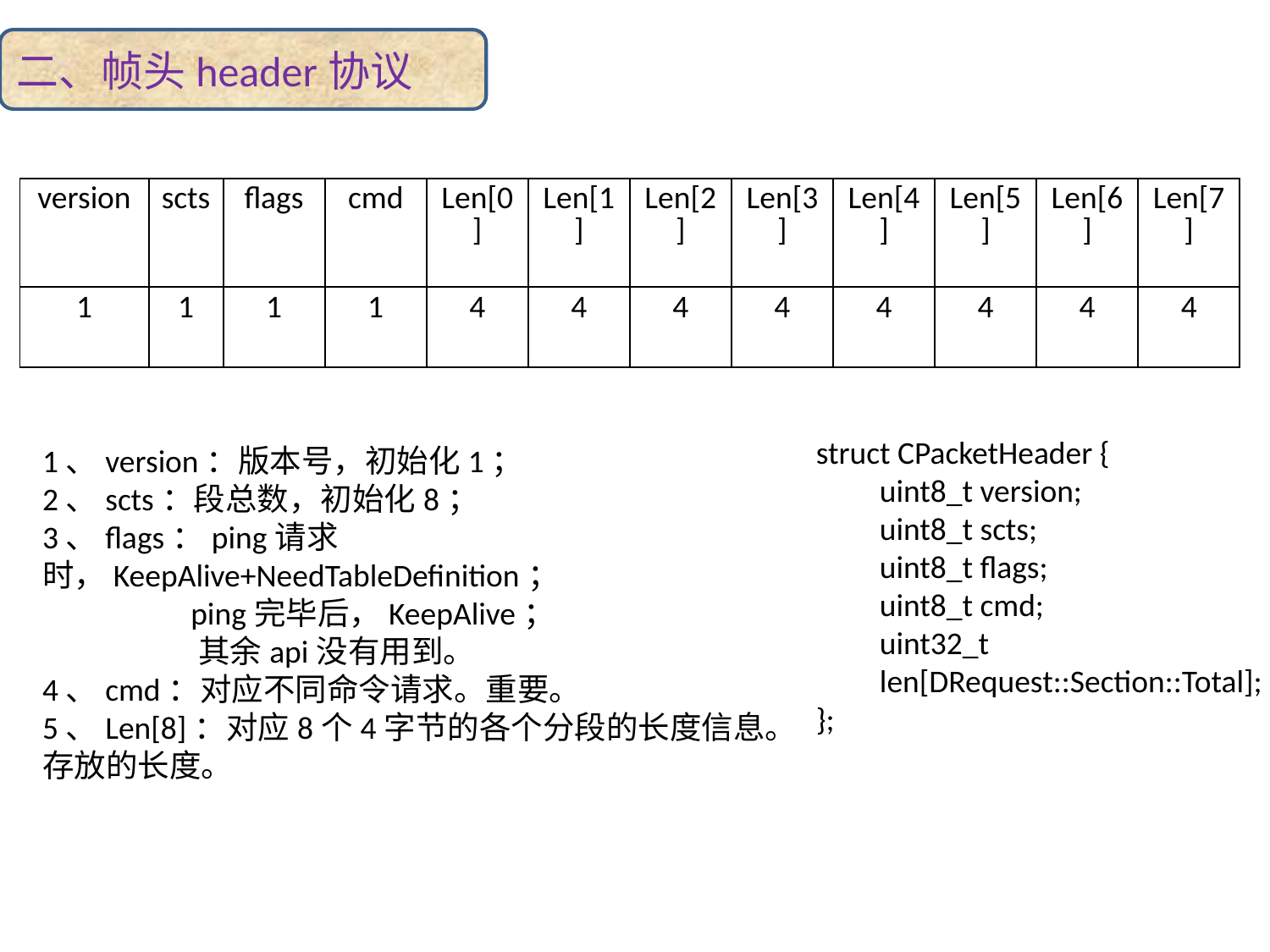

二、帧头header协议
| version | scts | flags | cmd | Len[0] | Len[1] | Len[2] | Len[3] | Len[4] | Len[5] | Len[6] | Len[7] |
| --- | --- | --- | --- | --- | --- | --- | --- | --- | --- | --- | --- |
| 1 | 1 | 1 | 1 | 4 | 4 | 4 | 4 | 4 | 4 | 4 | 4 |
struct CPacketHeader {
uint8_t version;
uint8_t scts;
uint8_t flags;
uint8_t cmd;
uint32_t len[DRequest::Section::Total];
};
1、version：版本号，初始化1；
2、scts：段总数，初始化8；
3、flags：ping请求时，KeepAlive+NeedTableDefinition；
	   ping完毕后，KeepAlive；
	   其余api没有用到。
4、cmd：对应不同命令请求。重要。
5、Len[8]：对应8个4字节的各个分段的长度信息。
存放的长度。